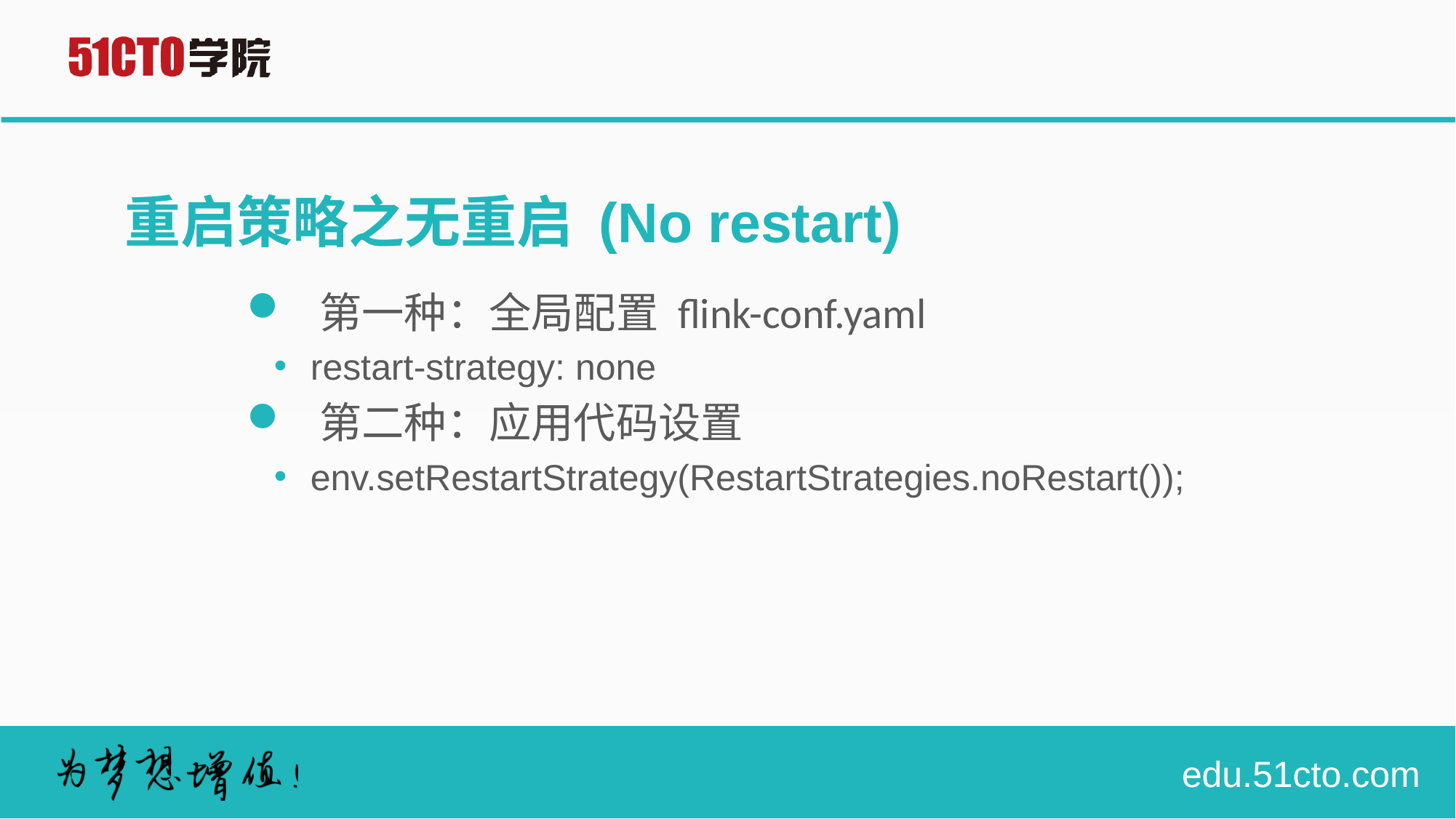

# 重启策略之无重启 (No restart)
第一种：全局配置 flink-conf.yaml
restart-strategy: none
第二种：应用代码设置
env.setRestartStrategy(RestartStrategies.noRestart());